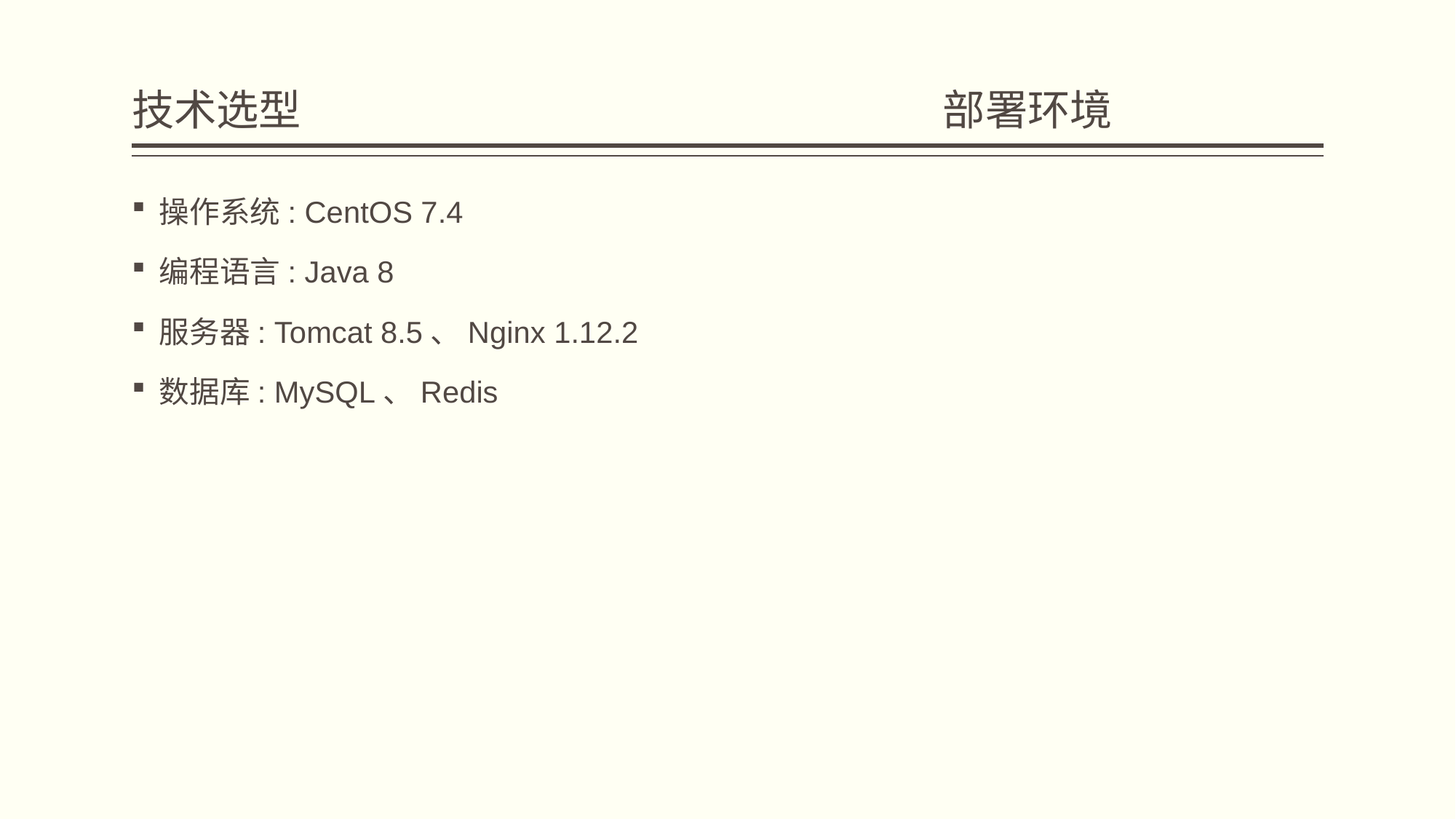

# 技术选型                                                                    部署环境
操作系统: CentOS 7.4
编程语言: Java 8
服务器: Tomcat 8.5、Nginx 1.12.2
数据库: MySQL、Redis